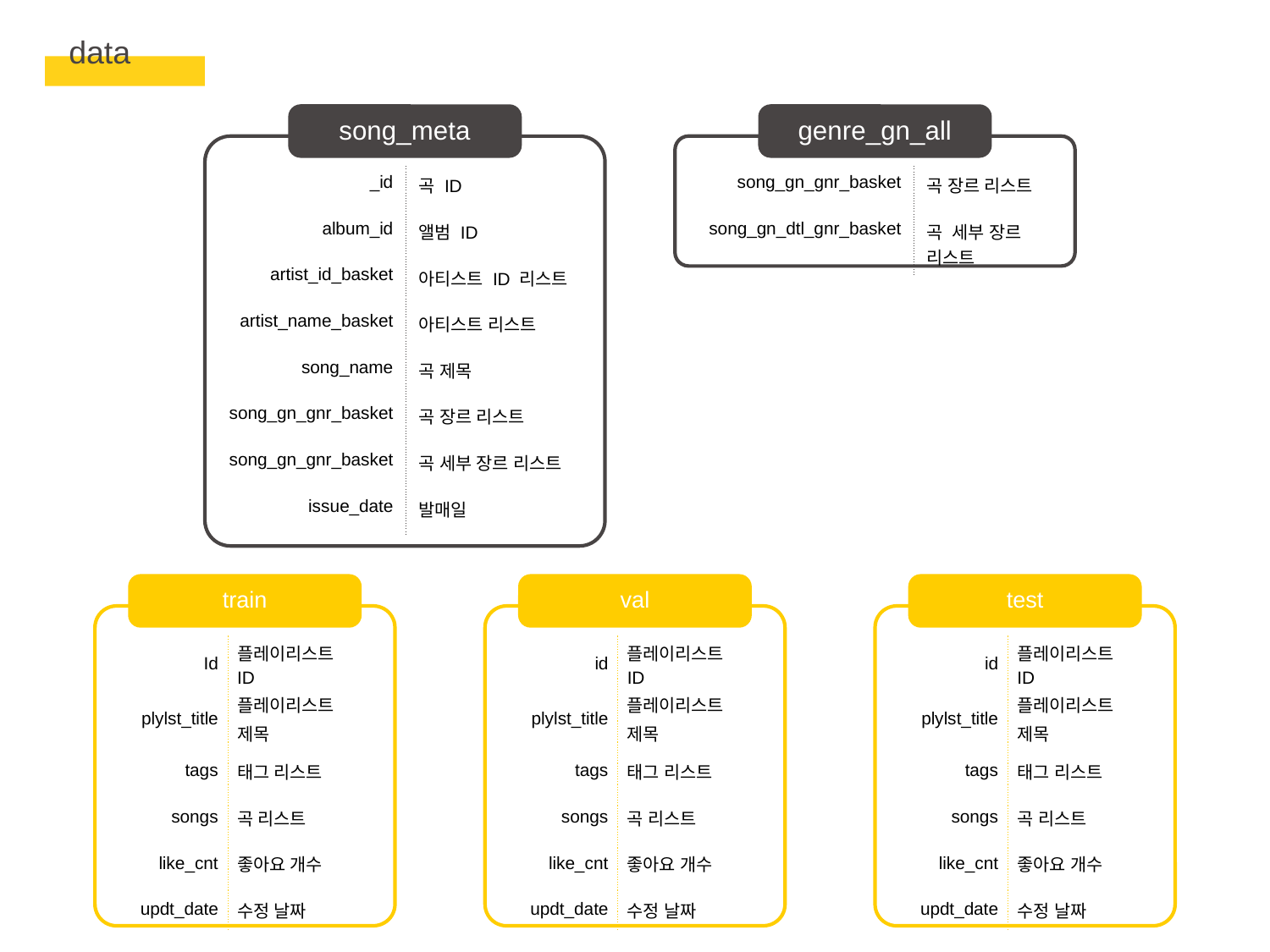

data

song_meta
genre_gn_all

| \_id | 곡 ID |
| --- | --- |
| album\_id | 앨범 ID |
| artist\_id\_basket | 아티스트 ID 리스트 |
| artist\_name\_basket | 아티스트 리스트 |
| song\_name | 곡 제목 |
| song\_gn\_gnr\_basket | 곡 장르 리스트 |
| song\_gn\_gnr\_basket | 곡 세부 장르 리스트 |
| issue\_date | 발매일 |
| song\_gn\_gnr\_basket | 곡 장르 리스트 |
| --- | --- |
| song\_gn\_dtl\_gnr\_basket | 곡 세부 장르 리스트 |
train
val
test

| Id | 플레이리스트 ID |
| --- | --- |
| plylst\_title | 플레이리스트 제목 |
| tags | 태그 리스트 |
| songs | 곡 리스트 |
| like\_cnt | 좋아요 개수 |
| updt\_date | 수정 날짜 |
| id | 플레이리스트 ID |
| --- | --- |
| plylst\_title | 플레이리스트 제목 |
| tags | 태그 리스트 |
| songs | 곡 리스트 |
| like\_cnt | 좋아요 개수 |
| updt\_date | 수정 날짜 |
| id | 플레이리스트 ID |
| --- | --- |
| plylst\_title | 플레이리스트 제목 |
| tags | 태그 리스트 |
| songs | 곡 리스트 |
| like\_cnt | 좋아요 개수 |
| updt\_date | 수정 날짜 |